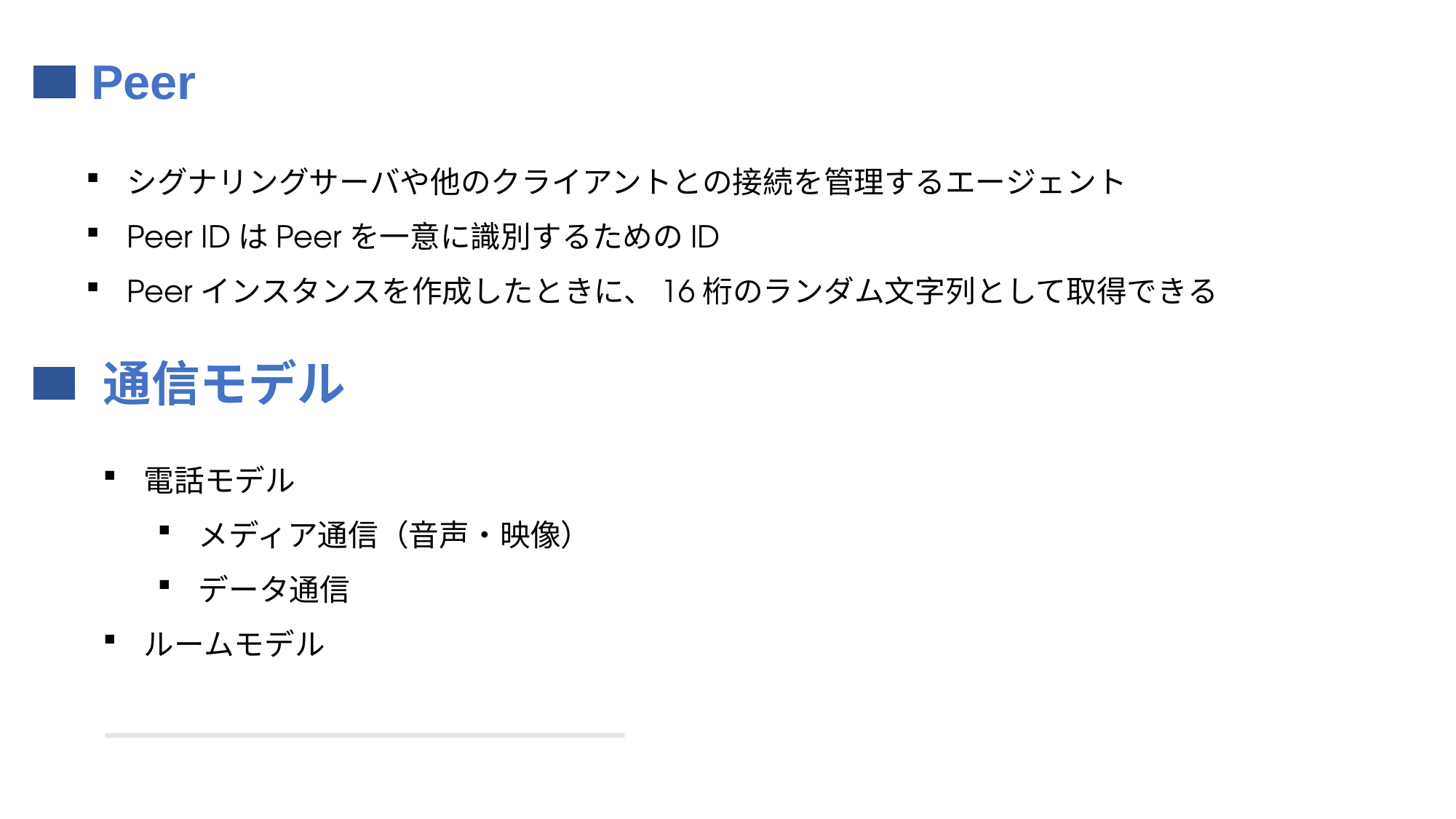

Peer

シグナリングサーバや他のクライアントとの接続を管理するエージェント
Peer IDはPeerを一意に識別するためのID
Peerインスタンスを作成したときに、16桁のランダム文字列として取得できる
通信モデル

電話モデル
メディア通信（音声・映像）
データ通信
ルームモデル

12